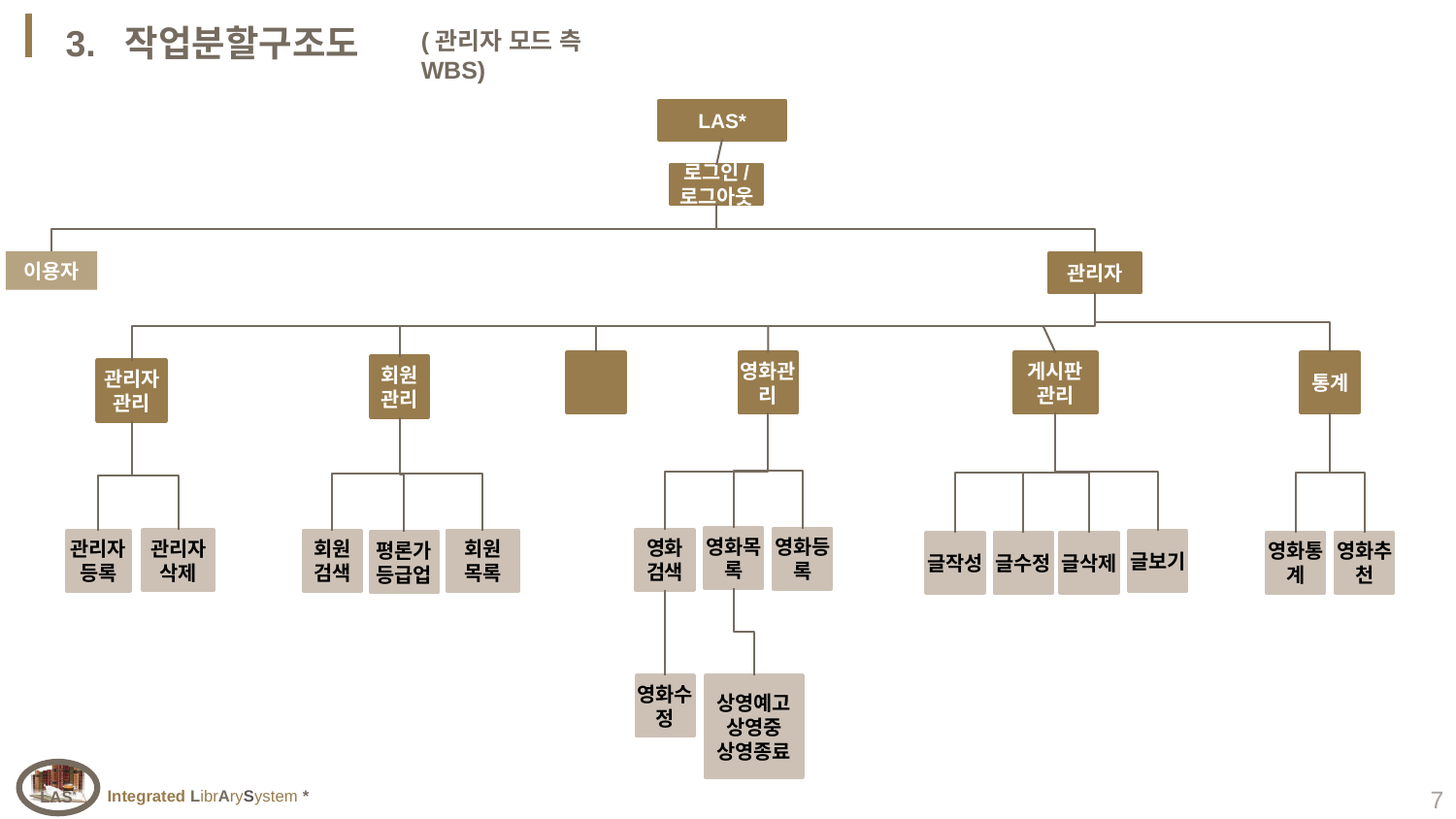

3.  작업분할구조도
(관리자 모드 측 WBS)
LAS*
로그인/
로그아웃
이용자
관리자

영화관리
게시판
관리
통계
회원
관리
관리자관리
영화목록
영화등록
영화
검색
관리자
삭제
관리자등록
회원
목록
글보기
회원
검색
평론가등급업
글삭제
영화통계
영화추천
글작성
글수정
상영예고
상영중
상영종료
영화수정
7